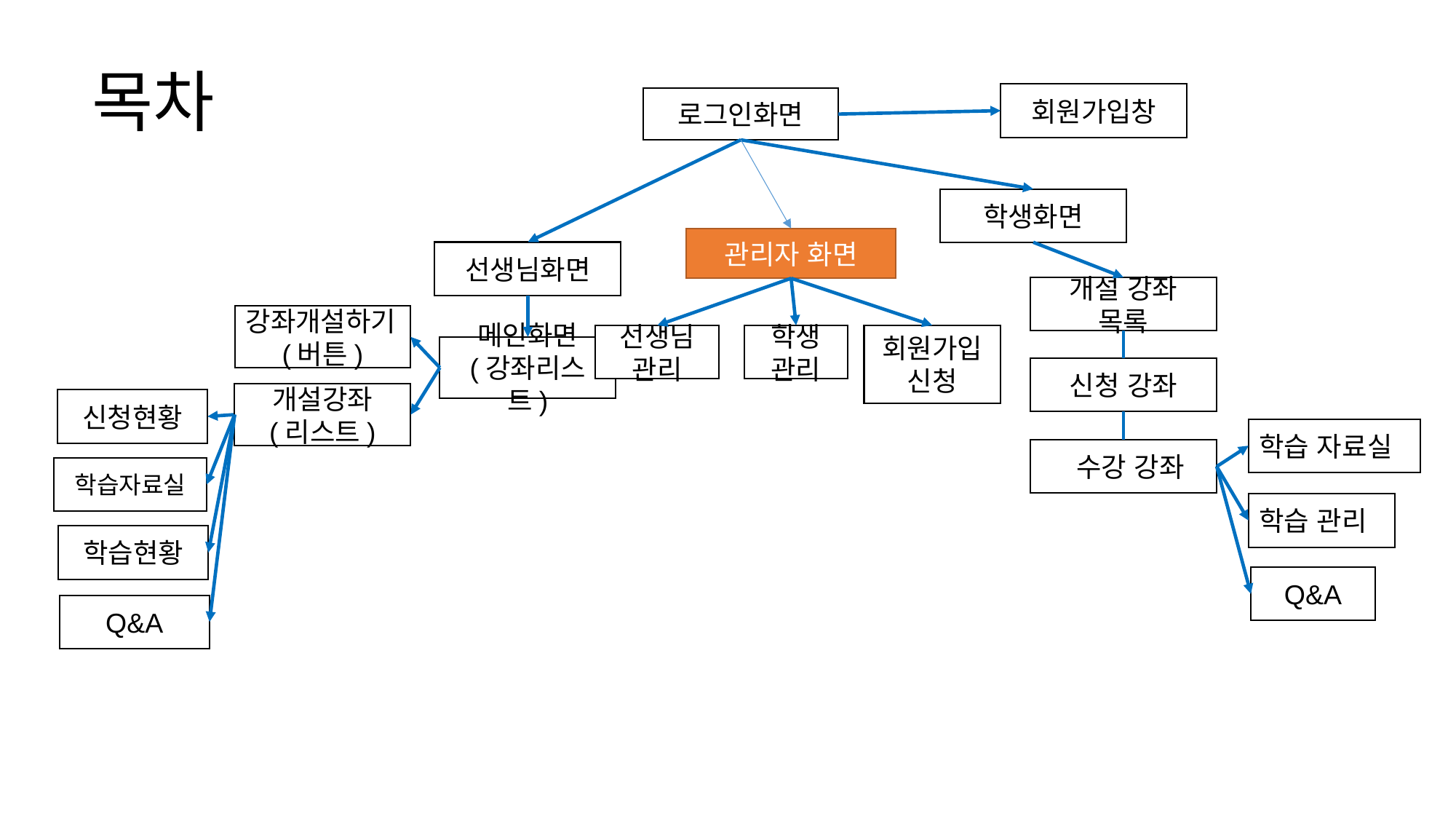

# 목차
회원가입창
로그인화면
학생화면
관리자 화면
선생님화면
개설 강좌 목록
강좌개설하기(버튼)
선생님 관리
학생 관리
회원가입 신청
메인화면
(강좌리스트)
신청 강좌
개설강좌 (리스트)
신청현황
학습 자료실
 수강 강좌
학습자료실
학습 관리
학습현황
Q&A
Q&A